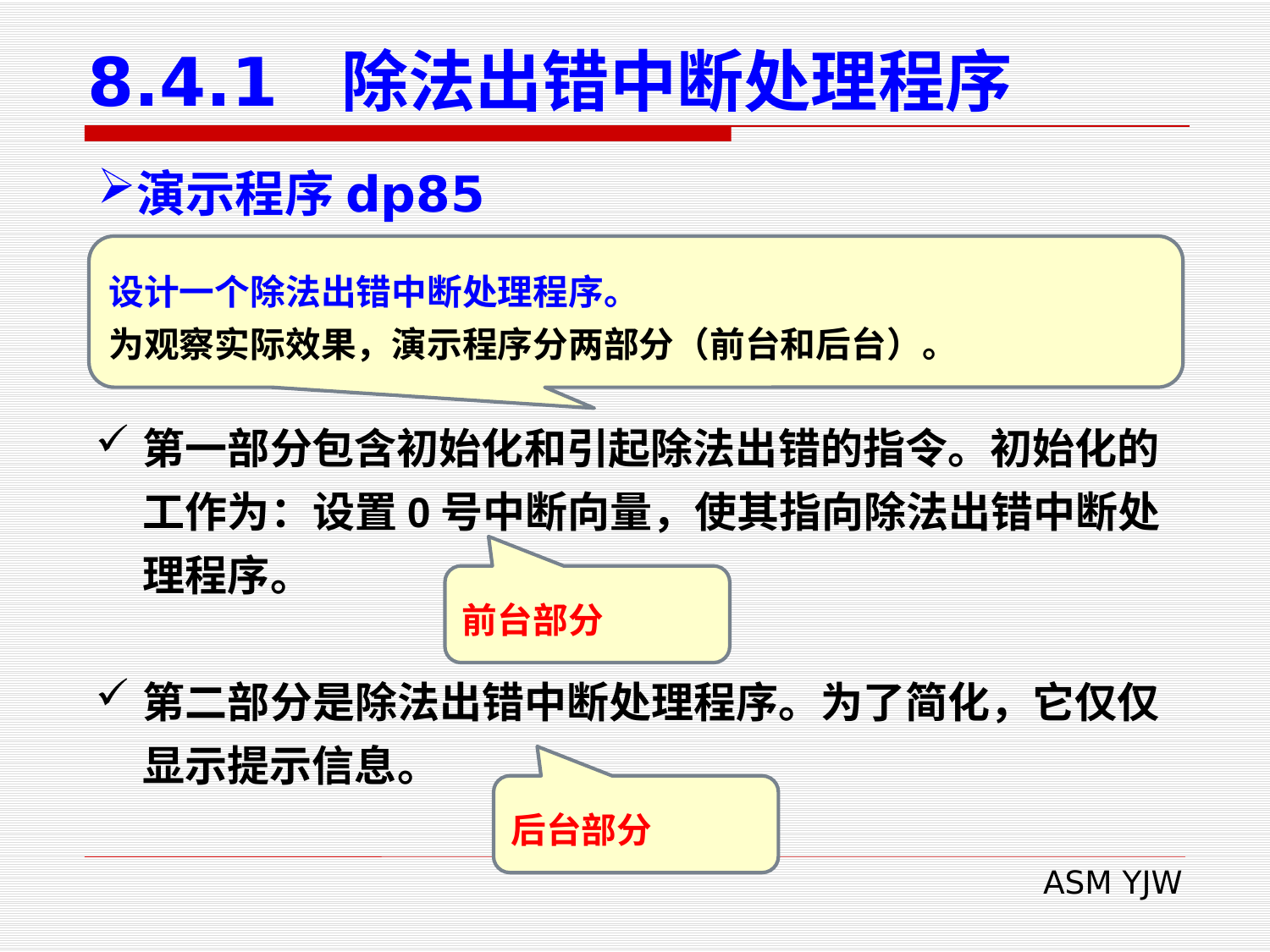

# 8.4.1  除法出错中断处理程序
演示程序dp85
设计一个除法出错中断处理程序。
为观察实际效果，演示程序分两部分（前台和后台）。

第一部分包含初始化和引起除法出错的指令。初始化的工作为：设置0号中断向量，使其指向除法出错中断处理程序。

第二部分是除法出错中断处理程序。为了简化，它仅仅显示提示信息。
前台部分
后台部分